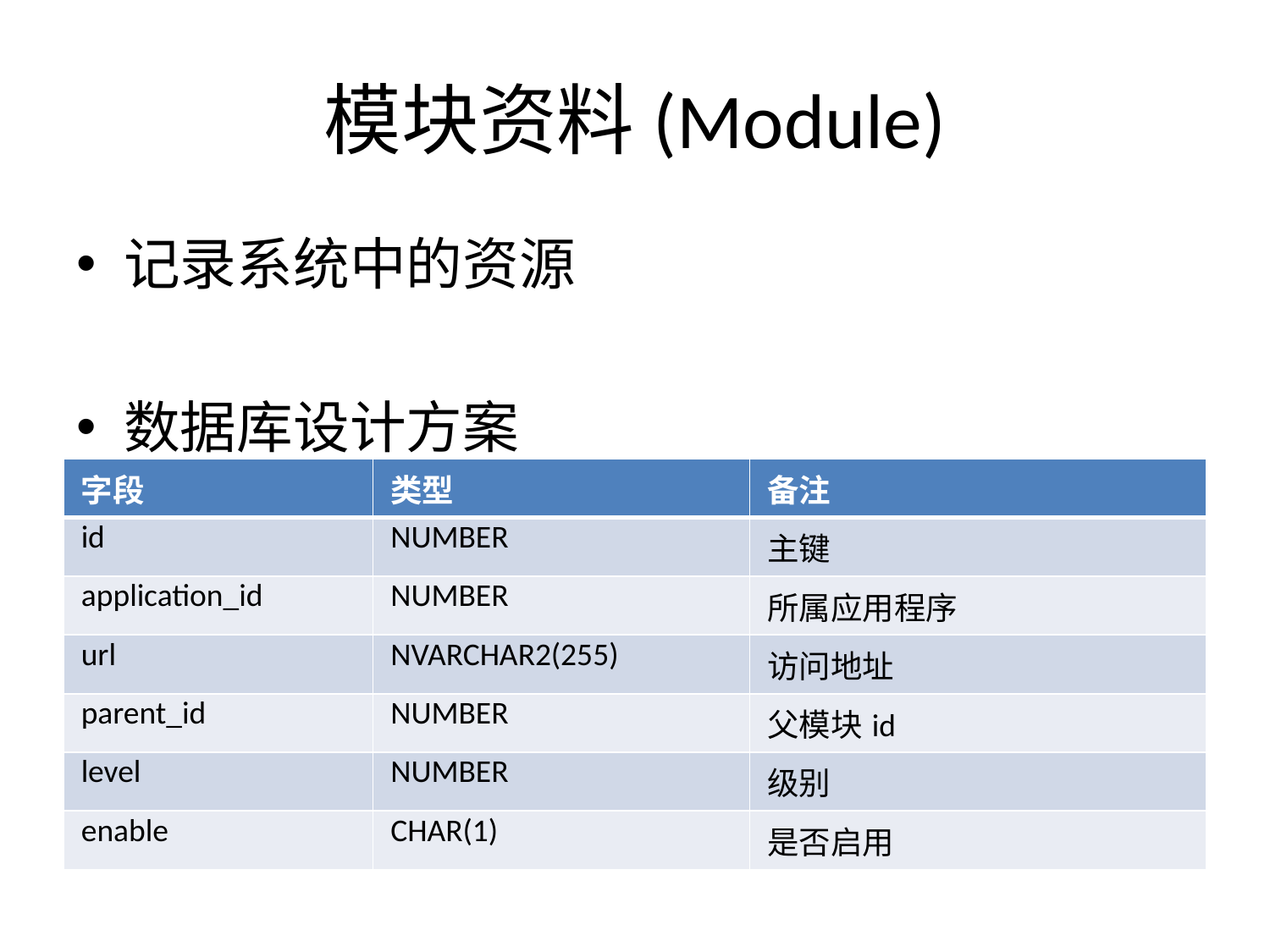

# 模块资料(Module)
记录系统中的资源

数据库设计方案
| 字段 | 类型 | 备注 |
| --- | --- | --- |
| id | NUMBER | 主键 |
| application\_id | NUMBER | 所属应用程序 |
| url | NVARCHAR2(255) | 访问地址 |
| parent\_id | NUMBER | 父模块id |
| level | NUMBER | 级别 |
| enable | CHAR(1) | 是否启用 |